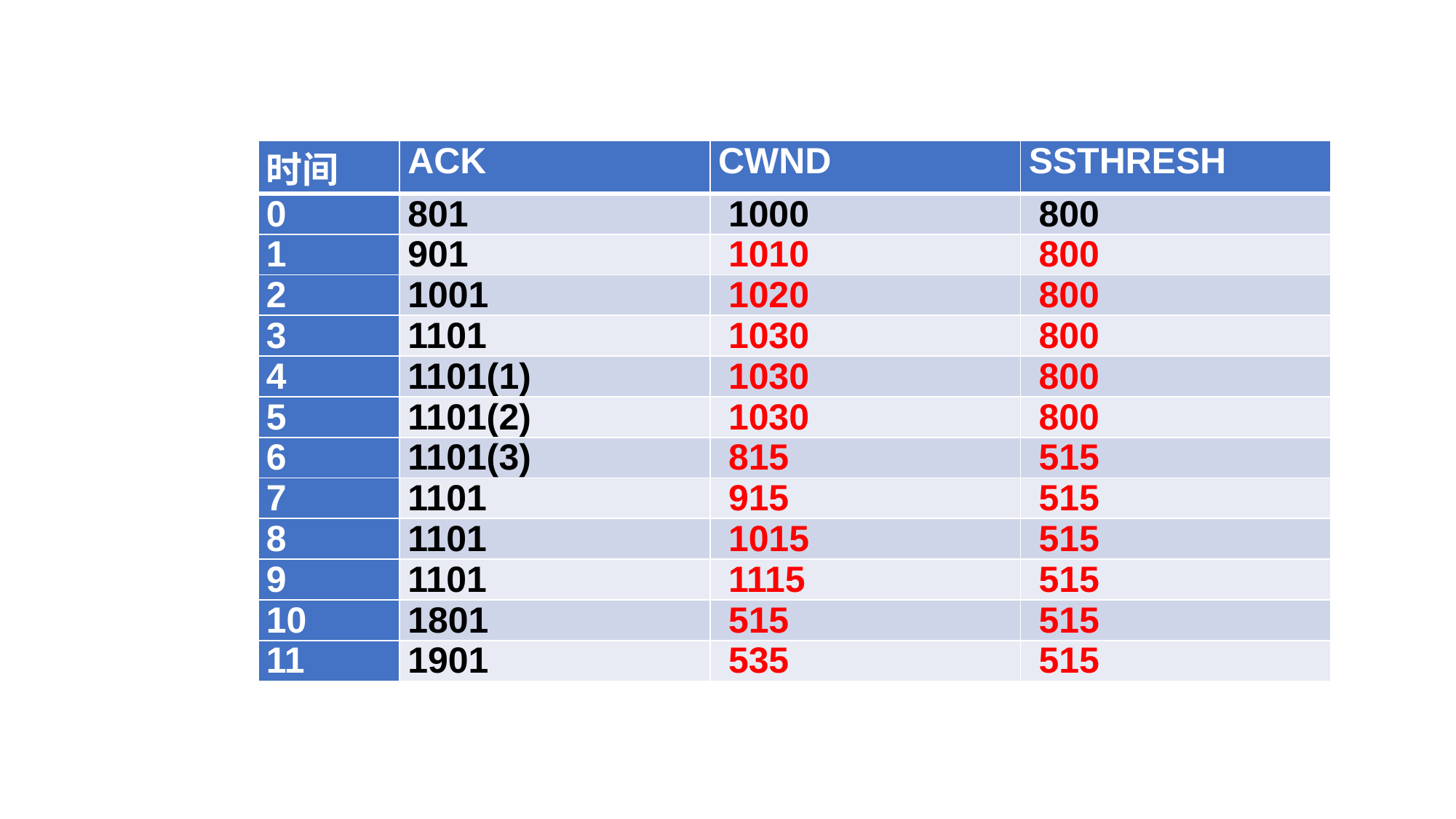

| 时间 | ACK | CWND | SSTHRESH |
| --- | --- | --- | --- |
| 0 | 801 | 1000 | 800 |
| 1 | 901 | 1010 | 800 |
| 2 | 1001 | 1020 | 800 |
| 3 | 1101 | 1030 | 800 |
| 4 | 1101(1) | 1030 | 800 |
| 5 | 1101(2) | 1030 | 800 |
| 6 | 1101(3) | 815 | 515 |
| 7 | 1101 | 915 | 515 |
| 8 | 1101 | 1015 | 515 |
| 9 | 1101 | 1115 | 515 |
| 10 | 1801 | 515 | 515 |
| 11 | 1901 | 535 | 515 |